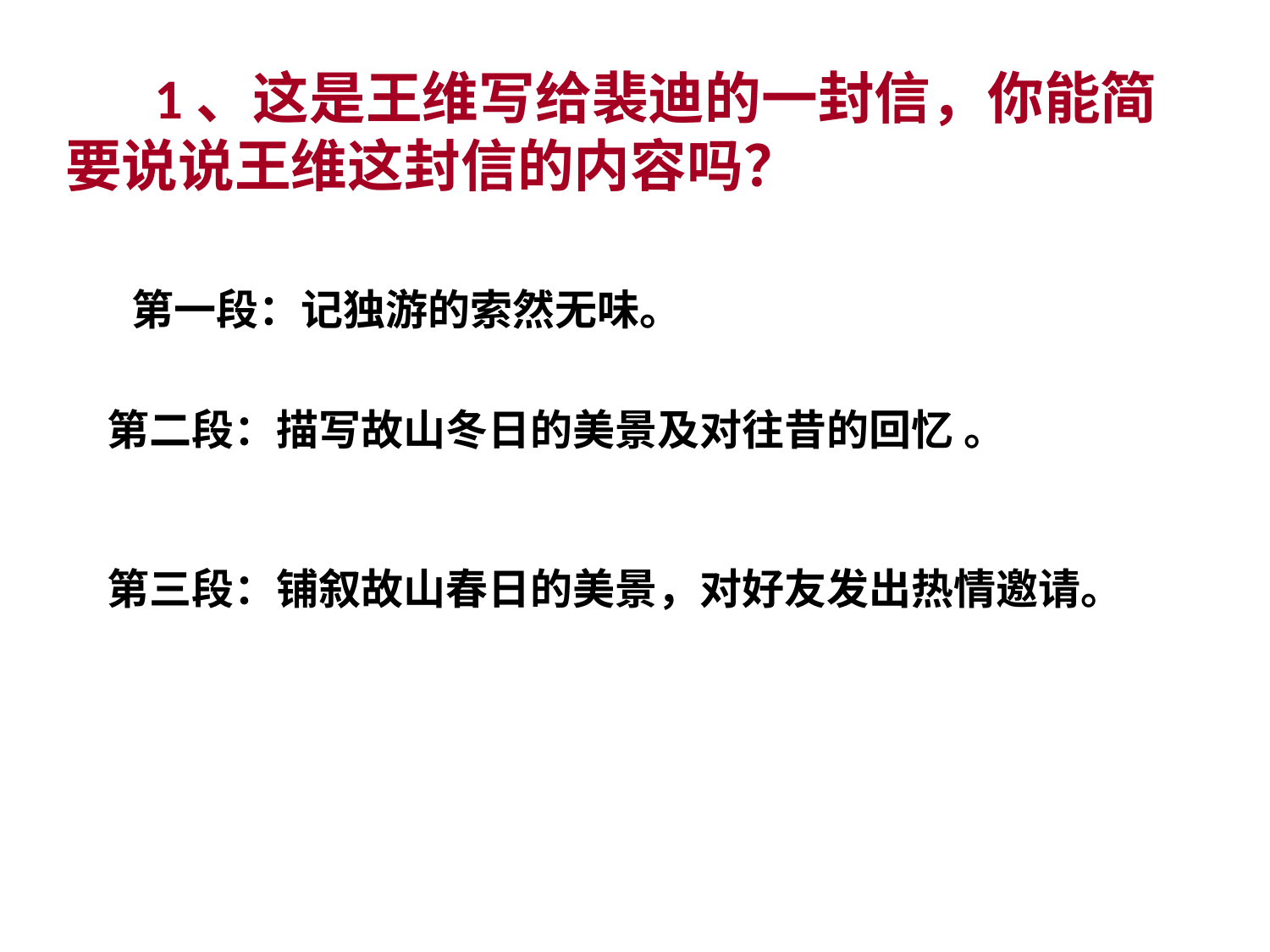

1、这是王维写给裴迪的一封信，你能简要说说王维这封信的内容吗？
第一段：记独游的索然无味。
第二段：描写故山冬日的美景及对往昔的回忆 。
第三段：铺叙故山春日的美景，对好友发出热情邀请。